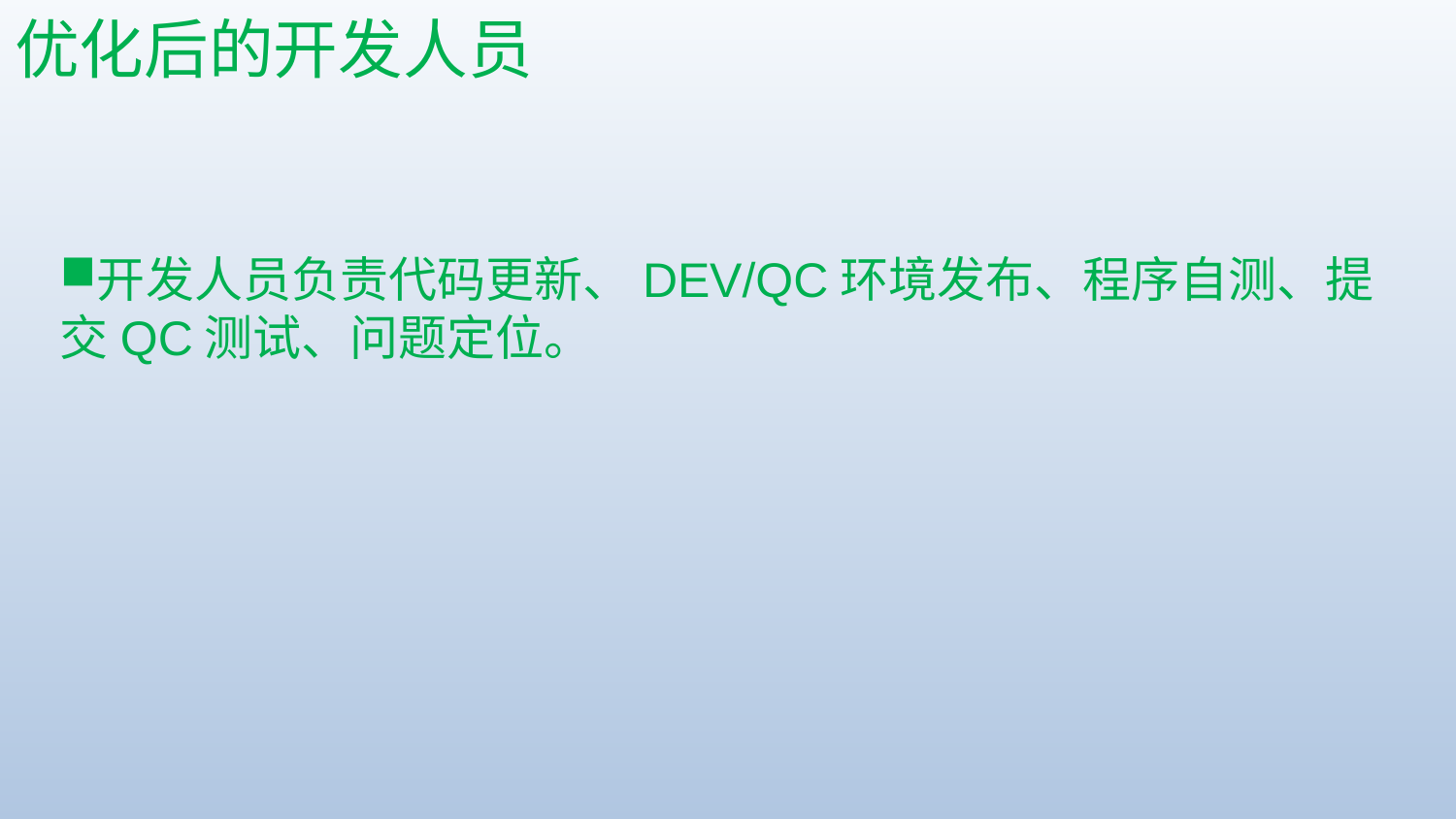

# 优化后的开发人员

开发人员负责代码更新、DEV/QC环境发布、程序自测、提交QC测试、问题定位。